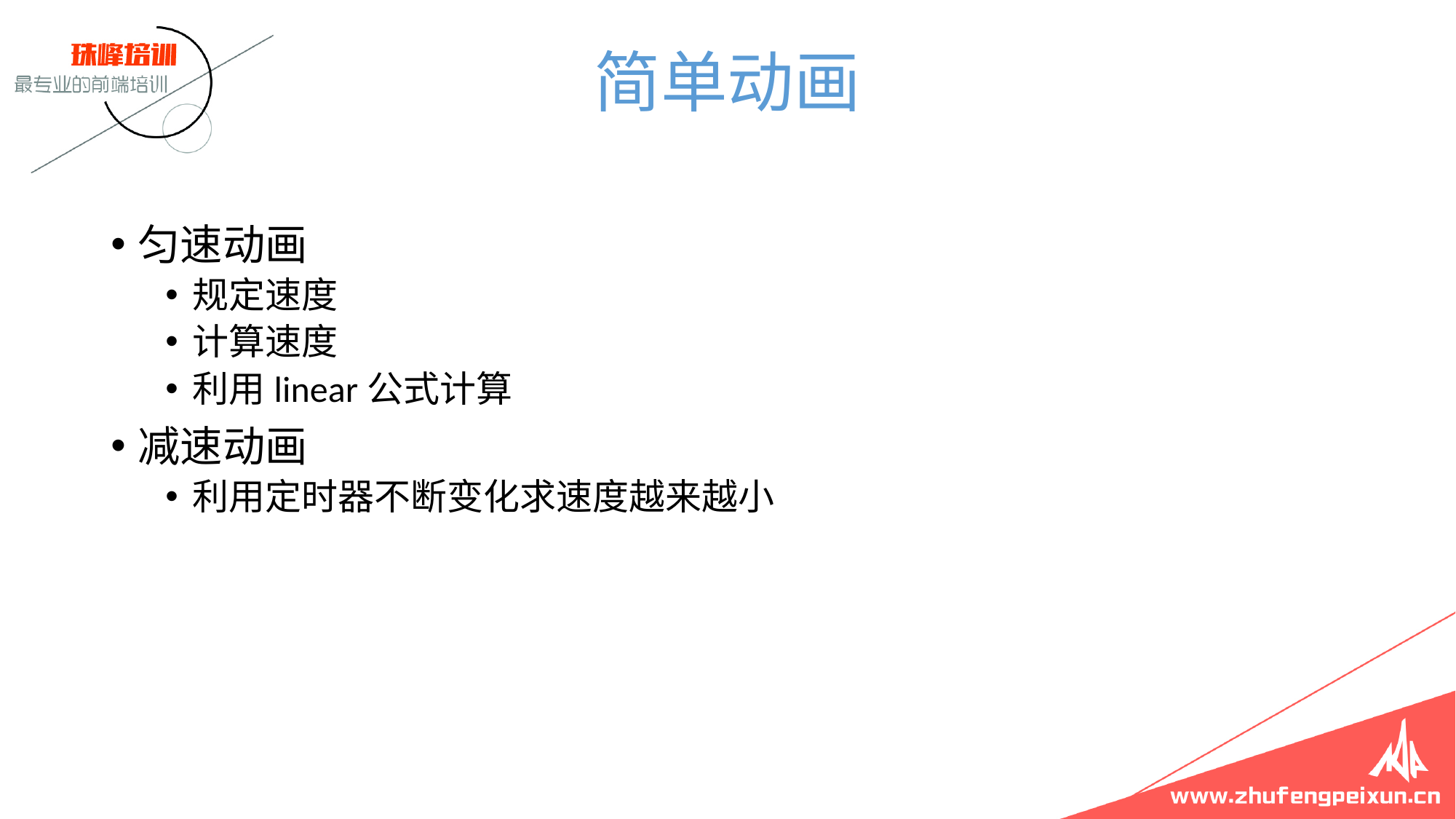

# 简单动画
匀速动画
规定速度
计算速度
利用linear公式计算
减速动画
利用定时器不断变化求速度越来越小